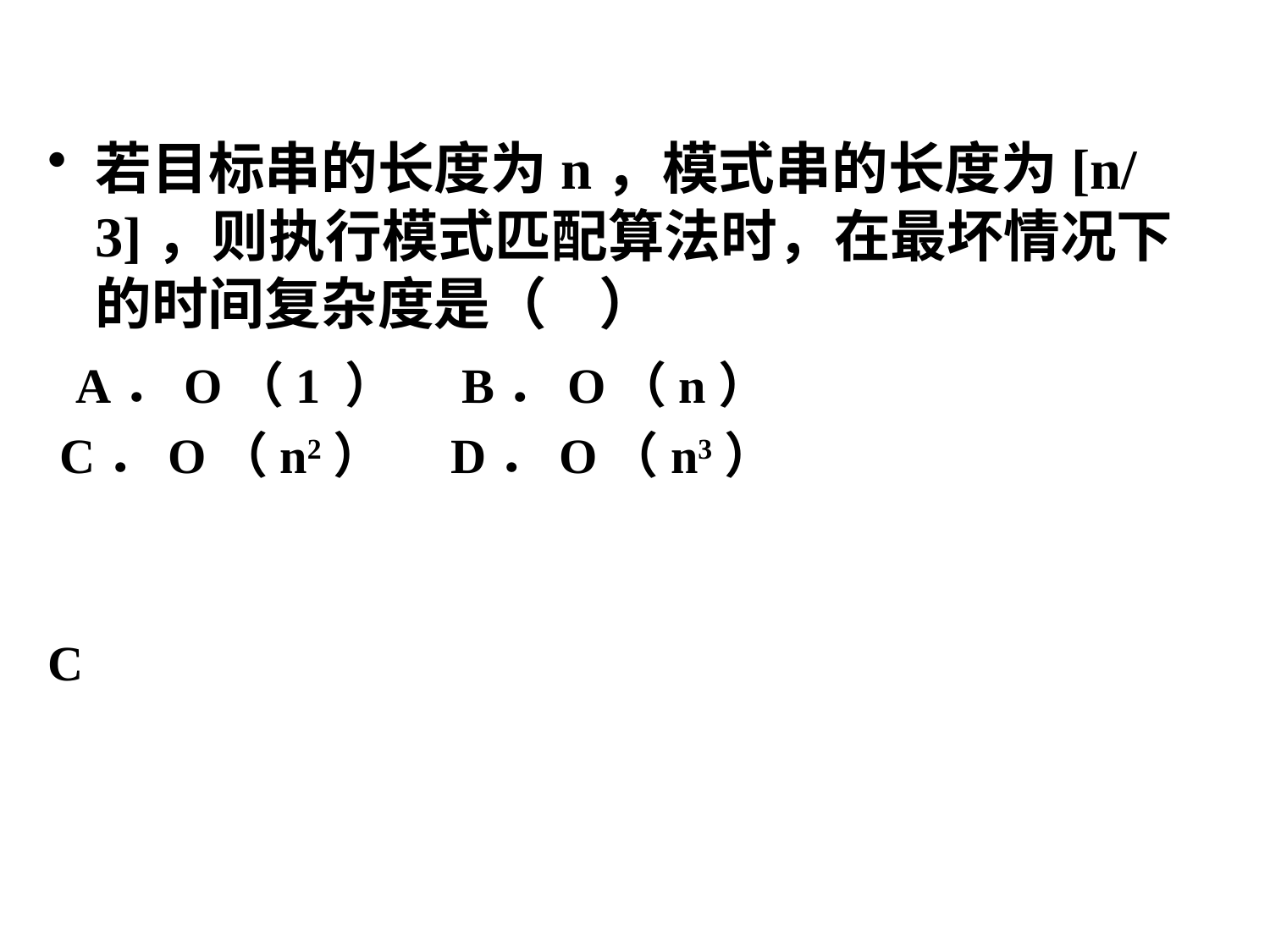

若目标串的长度为n，模式串的长度为[n/3]，则执行模式匹配算法时，在最坏情况下的时间复杂度是（    ）
  A．O（1 ）     B．O（n）
 C．O（n2）     D．O（n3）

C